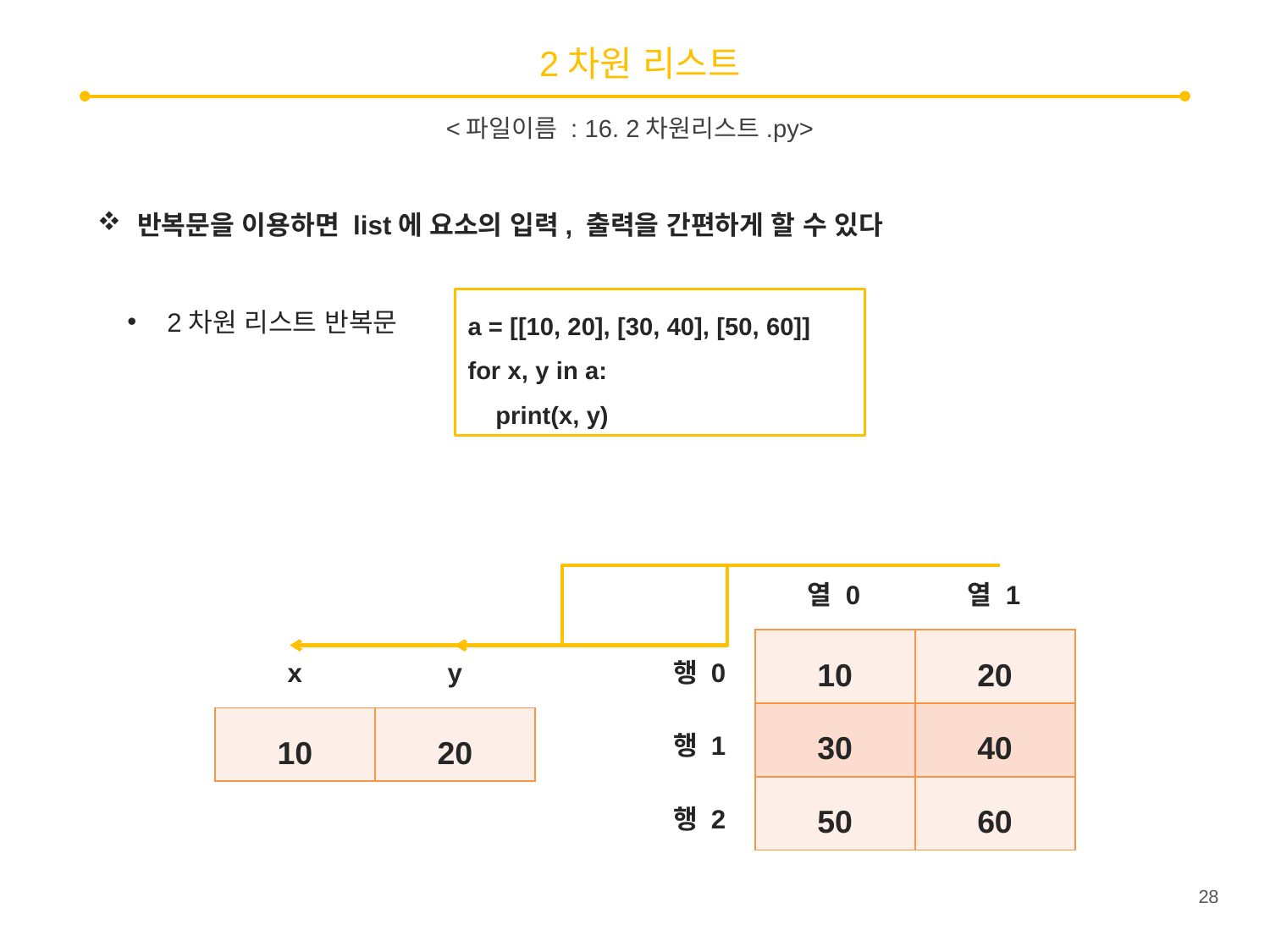

# 2차원 리스트
<파일이름 : 16. 2차원리스트.py>
반복문을 이용하면 list에 요소의 입력, 출력을 간편하게 할 수 있다
2차원 리스트 반복문
a = [[10, 20], [30, 40], [50, 60]]
for x, y in a:
    print(x, y)
열 0
열 1
| 10 | 20 |
| --- | --- |
| 30 | 40 |
| 50 | 60 |
x
y
행 0
행 1
| 10 | 20 |
| --- | --- |
행 2